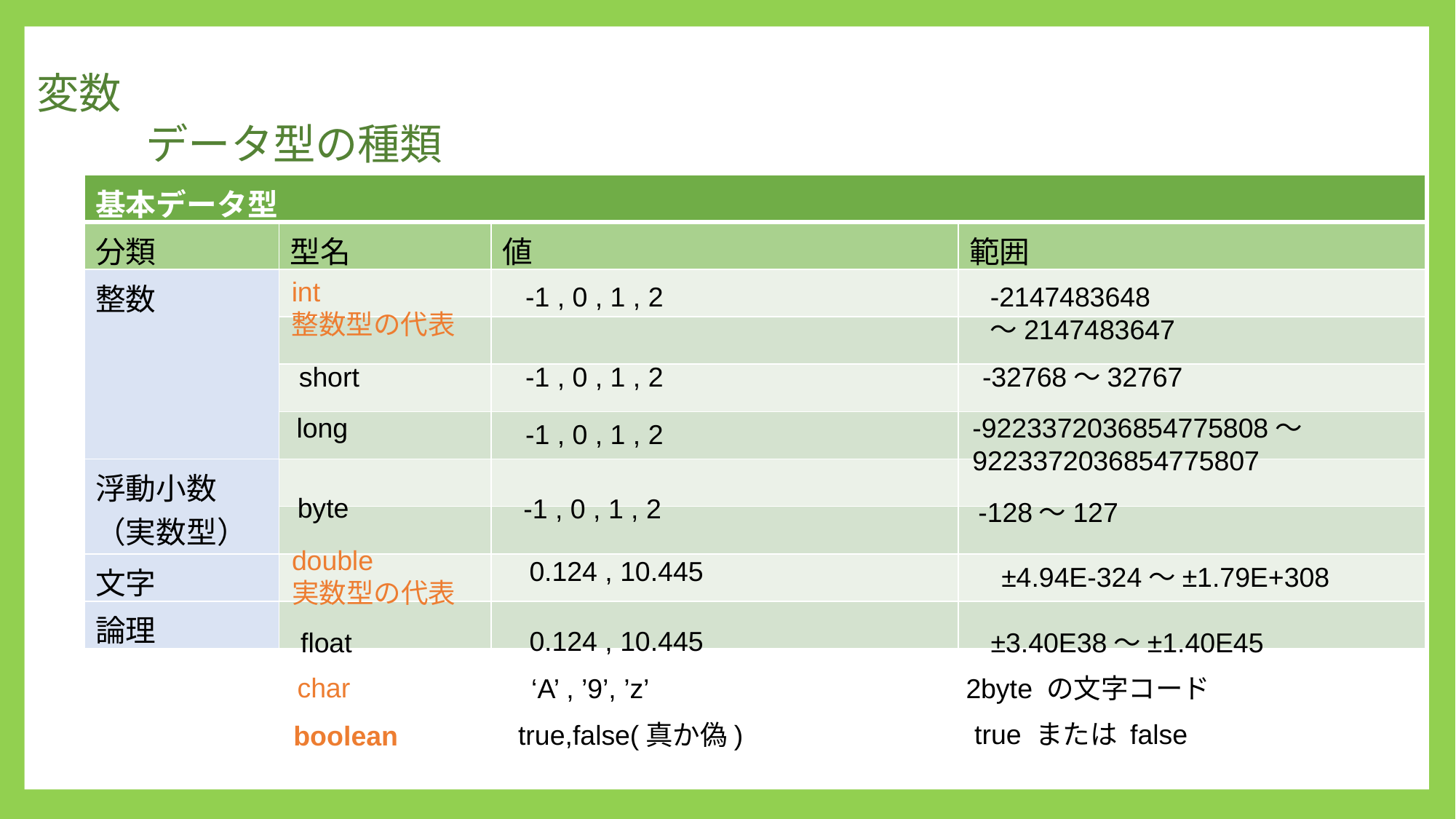

変数
	データ型の種類
| 基本データ型 |  |  |  |
| --- | --- | --- | --- |
| 分類 | 型名 | 値 | 範囲 |
| 整数 |  |  |  |
|  |  |  |  |
|  |  |  |  |
|  |  |  |  |
| 浮動小数 （実数型） |  |  |  |
|  |  |  |  |
| 文字 |  |  |  |
| 論理 |  |  |  |
int
整数型の代表
-1 , 0 , 1 , 2
-2147483648
～2147483647
short
-1 , 0 , 1 , 2
-32768～32767
long
-9223372036854775808～9223372036854775807
-1 , 0 , 1 , 2
byte
-1 , 0 , 1 , 2
-128～127
double
実数型の代表
0.124 , 10.445
±4.94E-324～±1.79E+308
0.124 , 10.445
float
±3.40E38～±1.40E45
char
‘A’ , ’9’, ’z’
2byte の文字コード
true または false
true,false(真か偽)
boolean